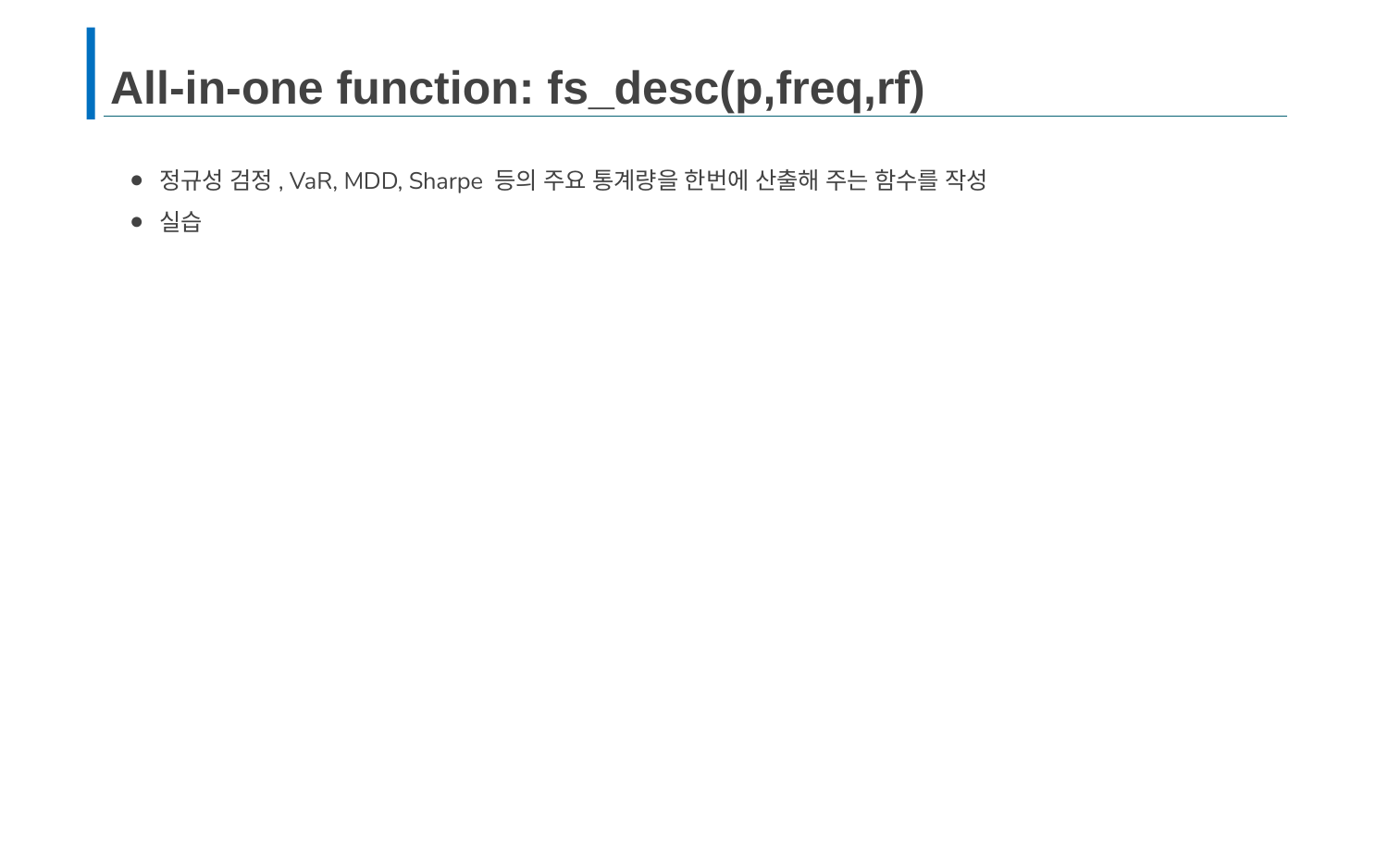

# All-in-one function: fs_desc(p,freq,rf)
정규성 검정, VaR, MDD, Sharpe 등의 주요 통계량을 한번에 산출해 주는 함수를 작성
실습